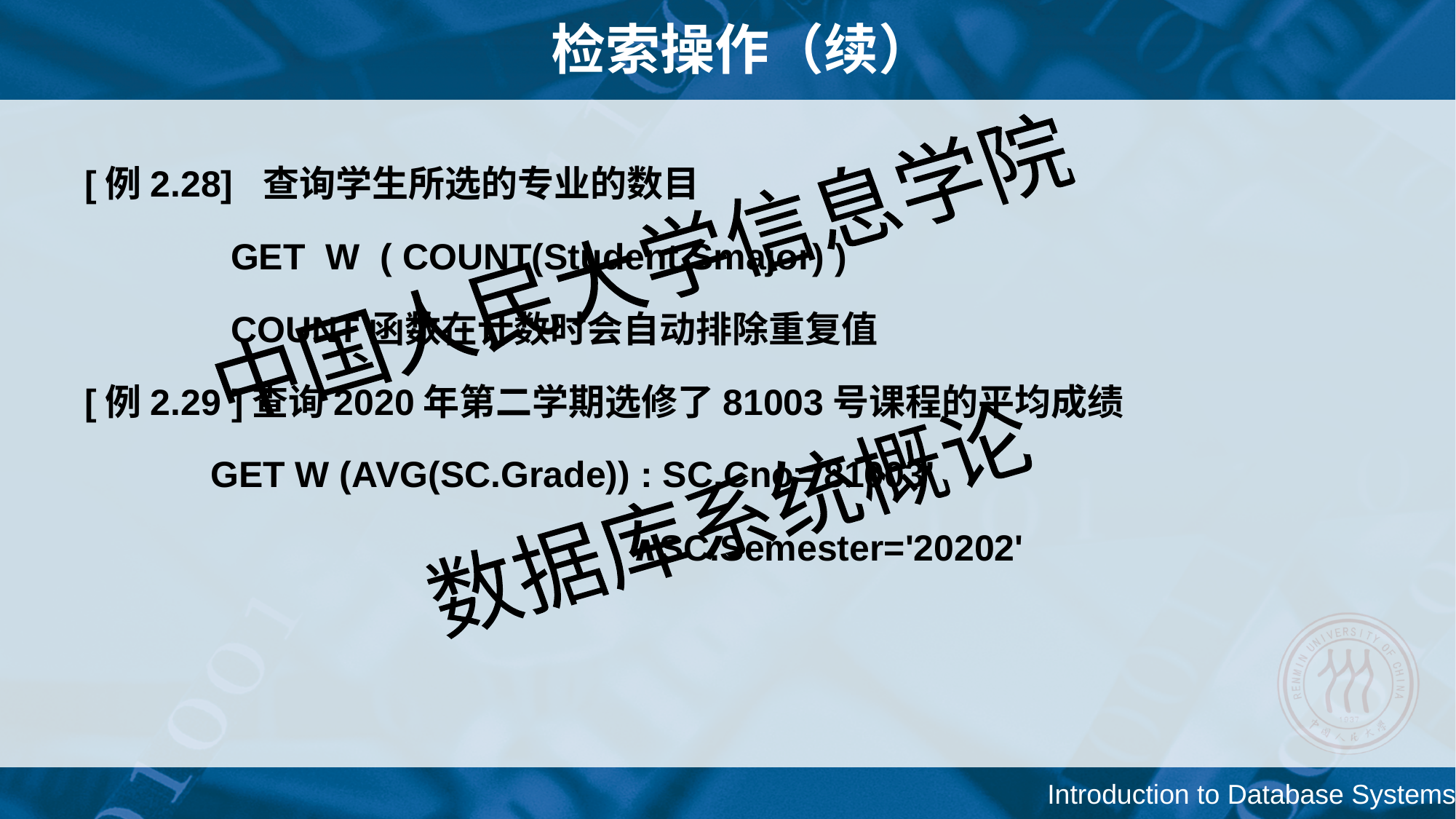

# 检索操作（续）
[例2.28]  查询学生所选的专业的数目
         GET  W  ( COUNT(Student.Smajor) )
         COUNT函数在计数时会自动排除重复值
[例2.29 ]查询2020年第二学期选修了81003号课程的平均成绩
       GET W (AVG(SC.Grade)) : SC.Cno='81003’
					∧SC.Semester='20202'